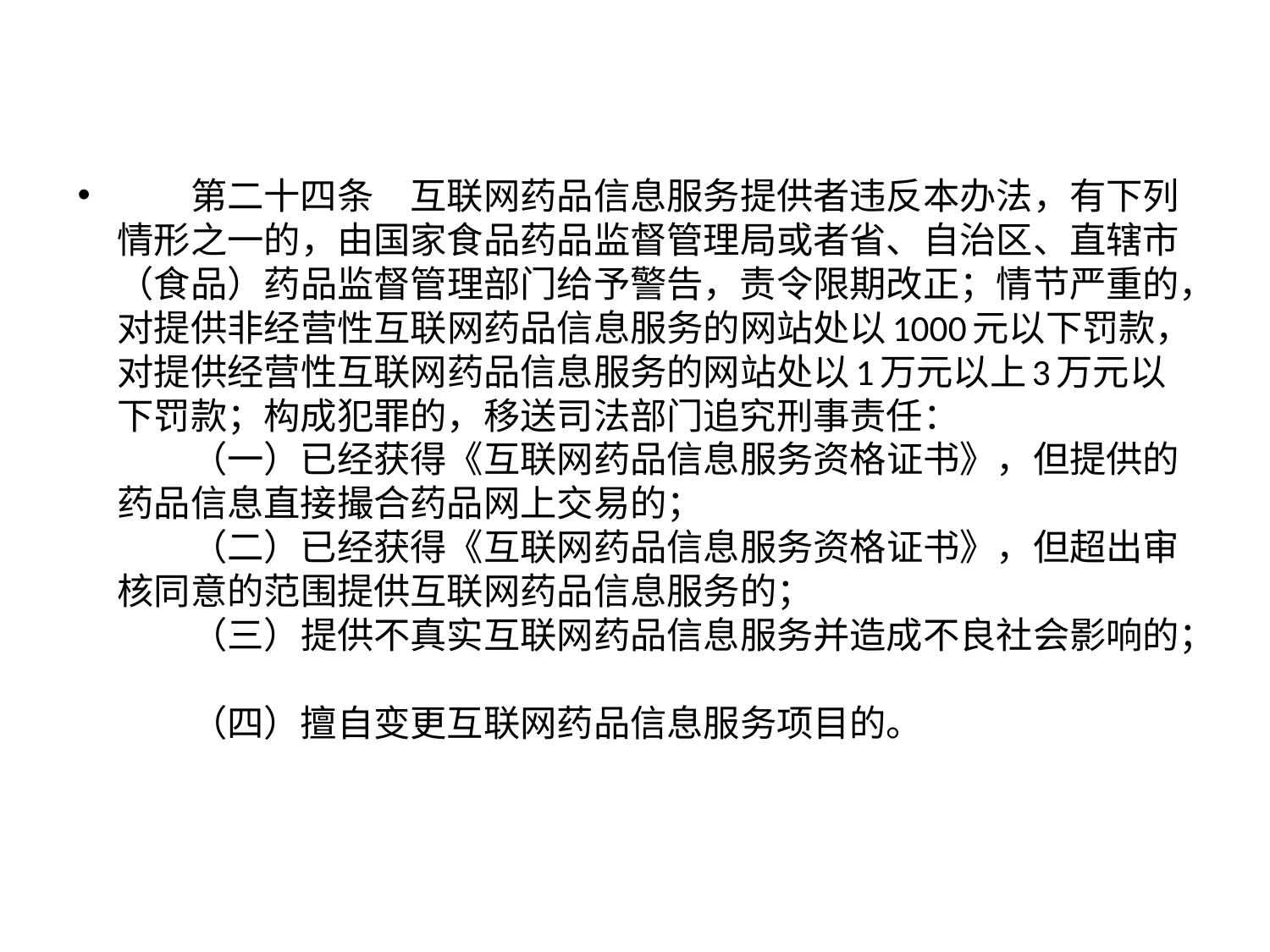

第二十四条　互联网药品信息服务提供者违反本办法，有下列情形之一的，由国家食品药品监督管理局或者省、自治区、直辖市（食品）药品监督管理部门给予警告，责令限期改正；情节严重的，对提供非经营性互联网药品信息服务的网站处以1000元以下罚款，对提供经营性互联网药品信息服务的网站处以1万元以上3万元以下罚款；构成犯罪的，移送司法部门追究刑事责任：
　　（一）已经获得《互联网药品信息服务资格证书》，但提供的药品信息直接撮合药品网上交易的；
　　（二）已经获得《互联网药品信息服务资格证书》，但超出审核同意的范围提供互联网药品信息服务的；
　　（三）提供不真实互联网药品信息服务并造成不良社会影响的；
　　（四）擅自变更互联网药品信息服务项目的。